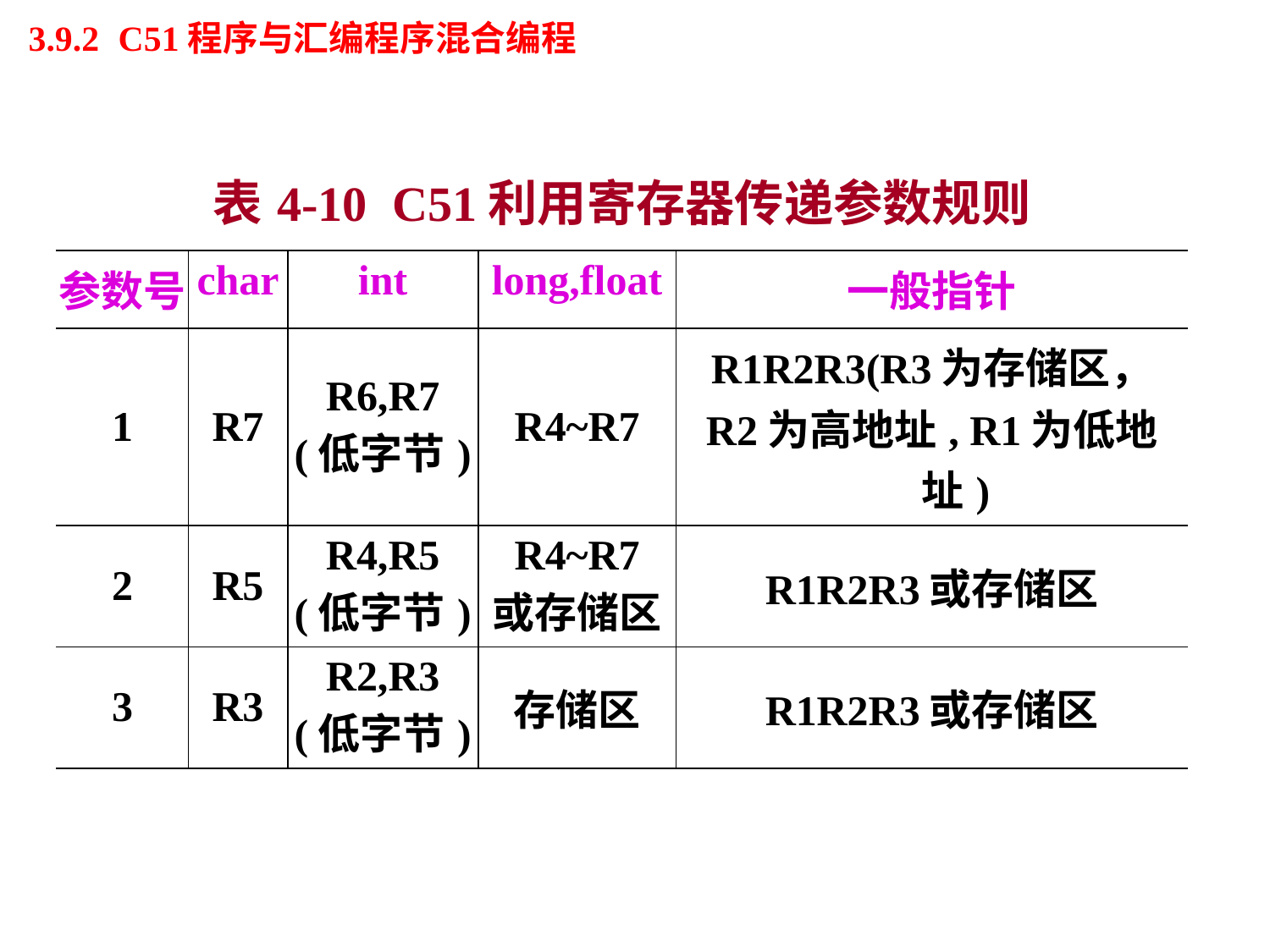

# 3.9.2  C51程序与汇编程序混合编程
| 表4-10 C51利用寄存器传递参数规则 |  |  |  |  |
| --- | --- | --- | --- | --- |
| 参数号 | char | int | long,float | 一般指针 |
| 1 | R7 | R6,R7 (低字节) | R4~R7 | R1R2R3(R3为存储区， R2为高地址, R1为低地址) |
| 2 | R5 | R4,R5 (低字节) | R4~R7 或存储区 | R1R2R3或存储区 |
| 3 | R3 | R2,R3 (低字节) | 存储区 | R1R2R3或存储区 |